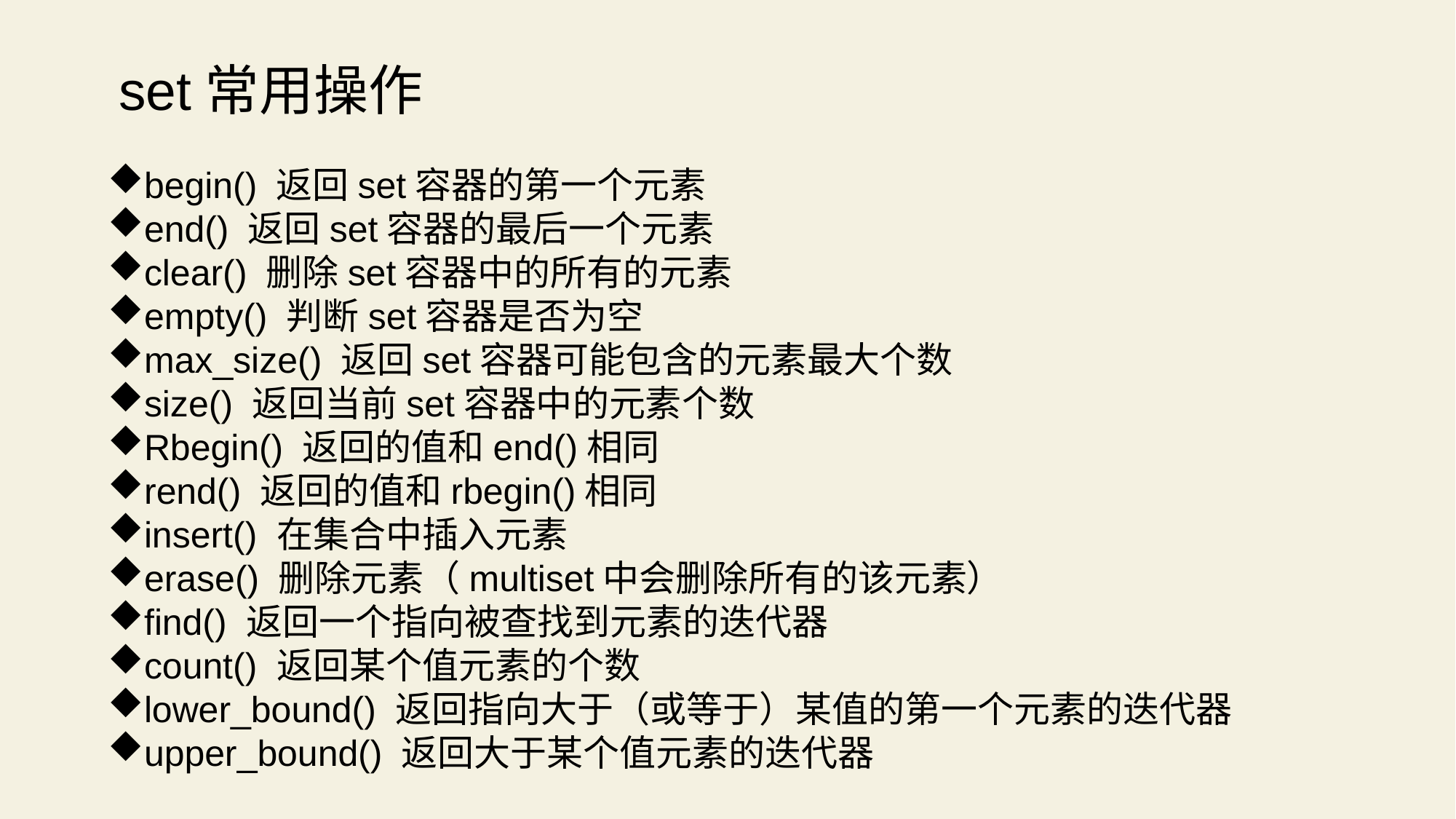

set常用操作
begin() 返回set容器的第一个元素
end() 返回set容器的最后一个元素
clear() 删除set容器中的所有的元素
empty() 判断set容器是否为空
max_size() 返回set容器可能包含的元素最大个数
size() 返回当前set容器中的元素个数
Rbegin() 返回的值和end()相同
rend() 返回的值和rbegin()相同
insert() 在集合中插入元素
erase() 删除元素（multiset中会删除所有的该元素）
find() 返回一个指向被查找到元素的迭代器
count() 返回某个值元素的个数
lower_bound() 返回指向大于（或等于）某值的第一个元素的迭代器
upper_bound() 返回大于某个值元素的迭代器